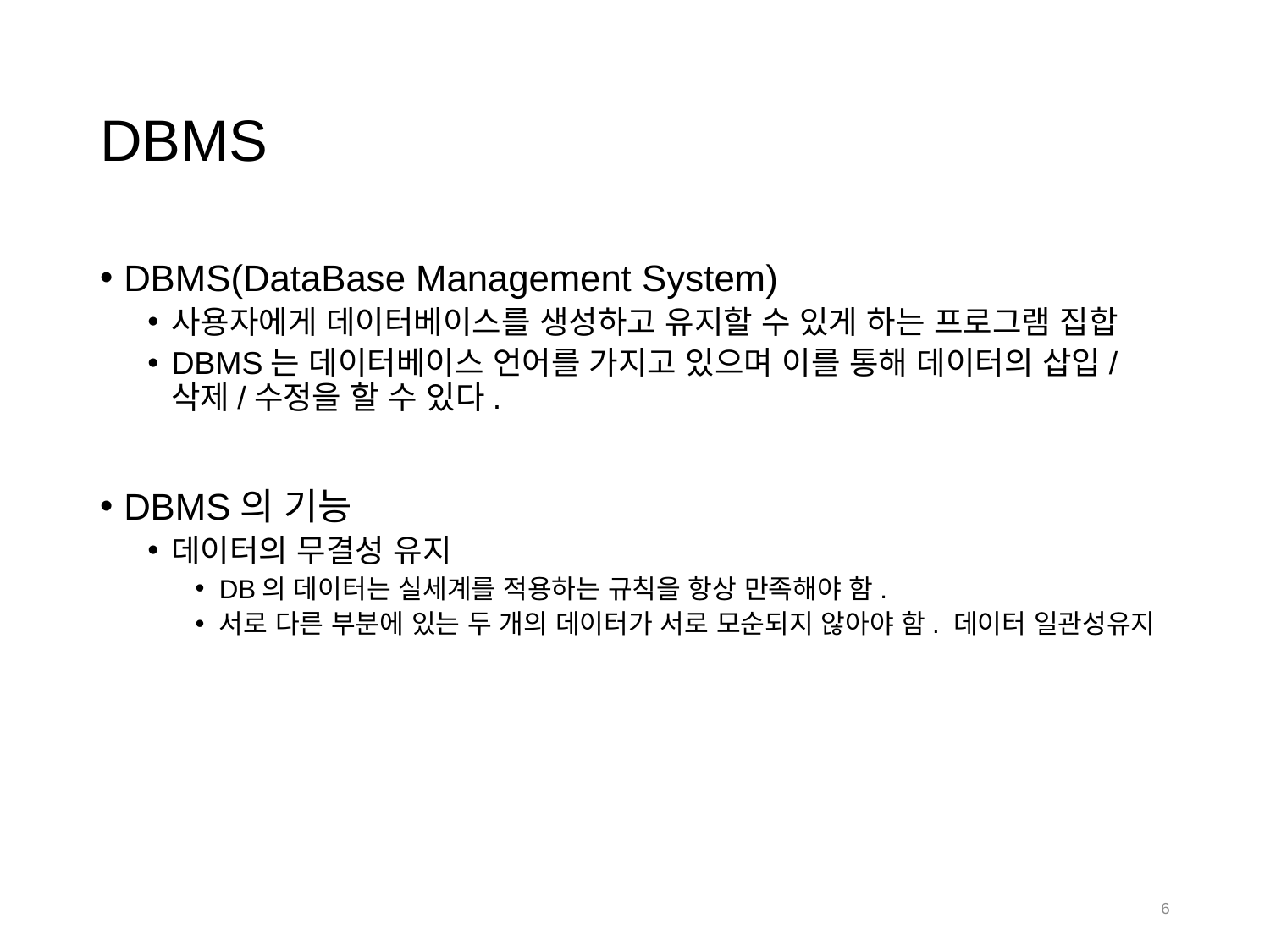

# DBMS
DBMS(DataBase Management System)
사용자에게 데이터베이스를 생성하고 유지할 수 있게 하는 프로그램 집합
DBMS는 데이터베이스 언어를 가지고 있으며 이를 통해 데이터의 삽입/삭제/수정을 할 수 있다.

DBMS의 기능
데이터의 무결성 유지
DB의 데이터는 실세계를 적용하는 규칙을 항상 만족해야 함.
서로 다른 부분에 있는 두 개의 데이터가 서로 모순되지 않아야 함. 데이터 일관성유지

6